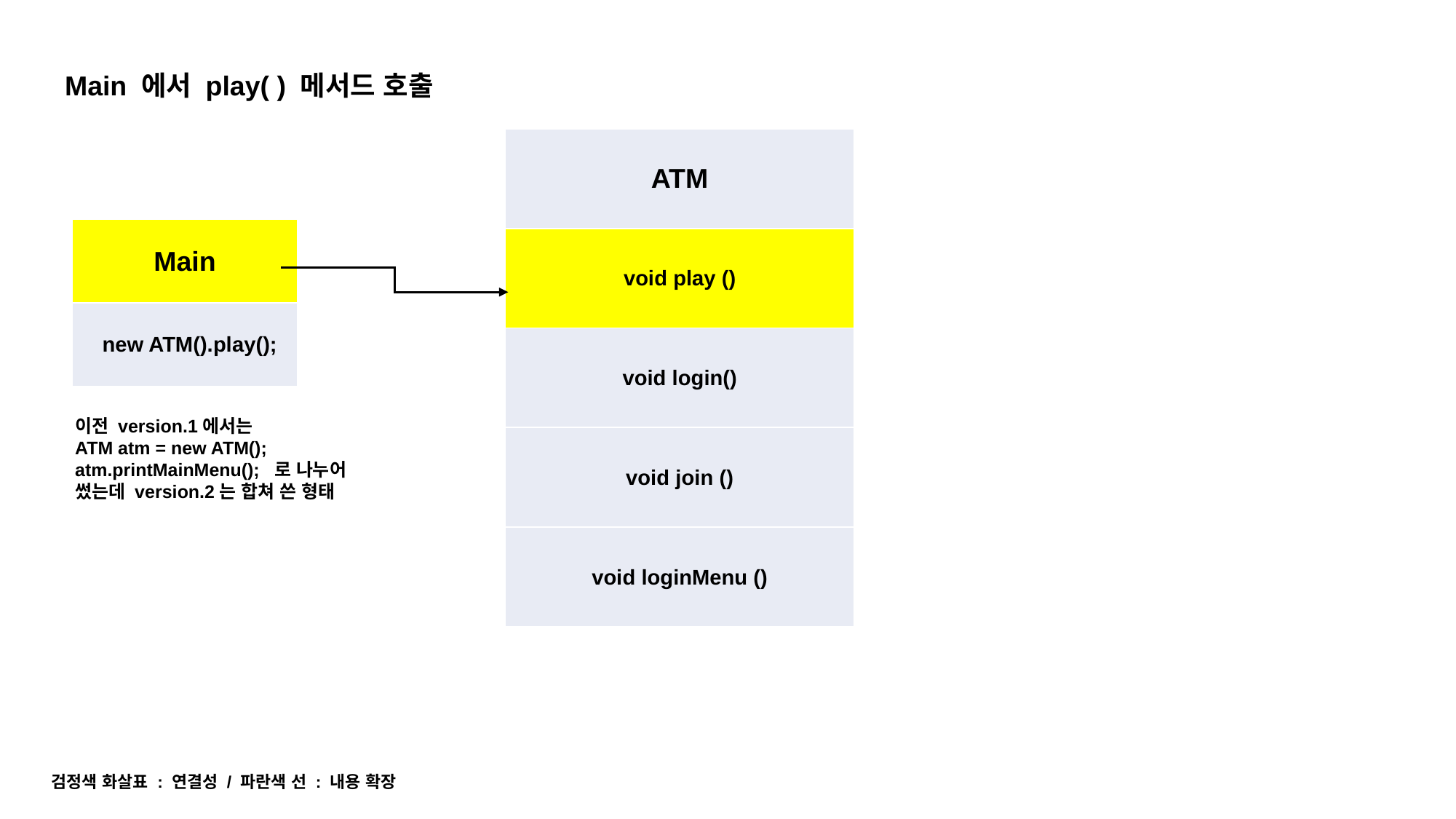

Main 에서 play( ) 메서드 호출

| ATM |
| --- |
| void play () |
| void login() |
| void join () |
| void loginMenu () |
| Main |
| --- |
| new ATM().play(); |
이전 version.1에서는
ATM atm = new ATM();
atm.printMainMenu();  로 나누어 썼는데 version.2는 합쳐 쓴 형태
검정색 화살표 : 연결성 / 파란색 선 : 내용 확장